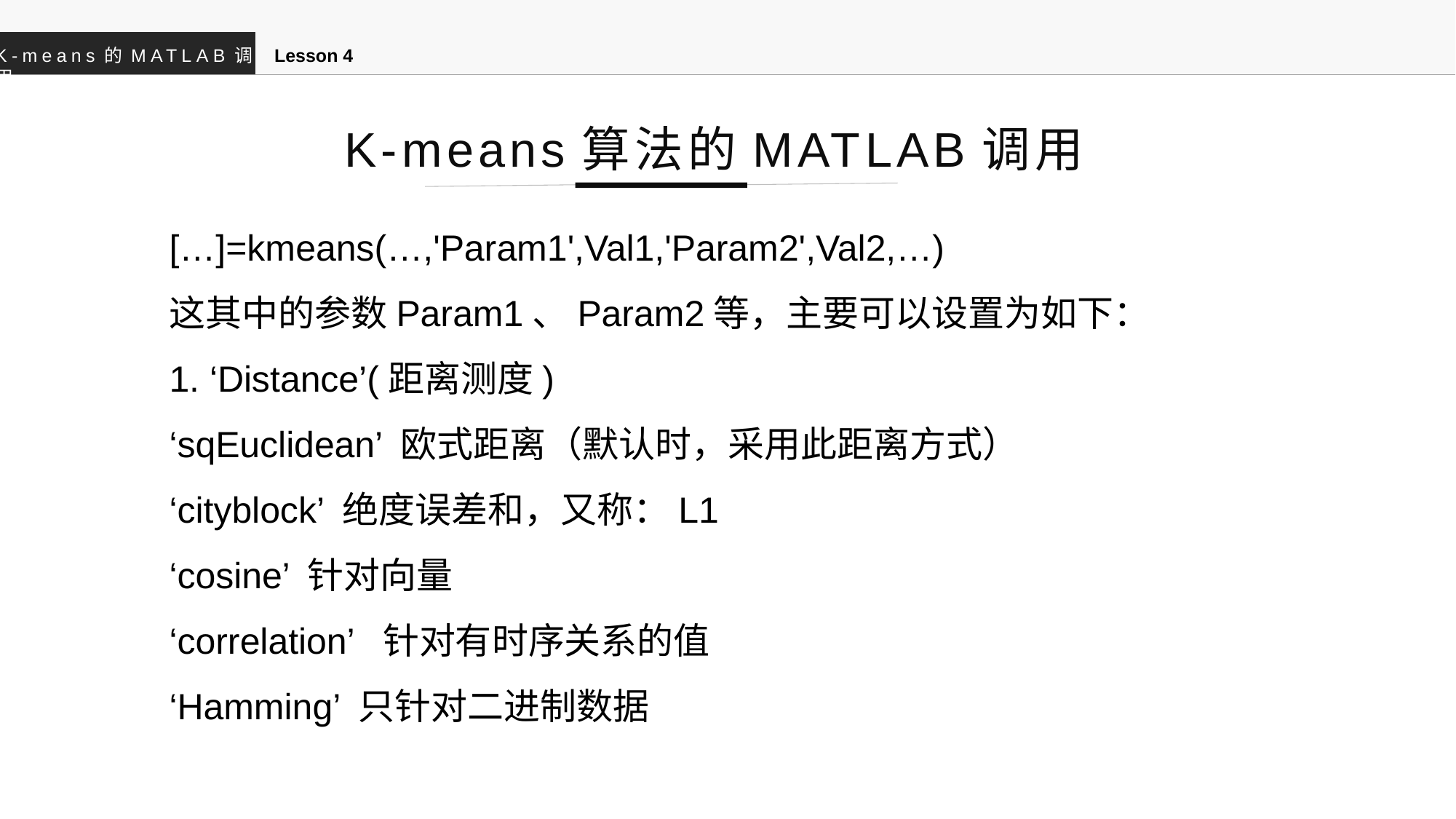

K-means的MATLAB调用
Lesson 4
K-means算法的MATLAB调用

[…]=kmeans(…,'Param1',Val1,'Param2',Val2,…)
这其中的参数Param1、Param2等，主要可以设置为如下：
1. ‘Distance’(距离测度)
‘sqEuclidean’ 欧式距离（默认时，采用此距离方式）
‘cityblock’ 绝度误差和，又称：L1
‘cosine’ 针对向量
‘correlation’  针对有时序关系的值
‘Hamming’ 只针对二进制数据